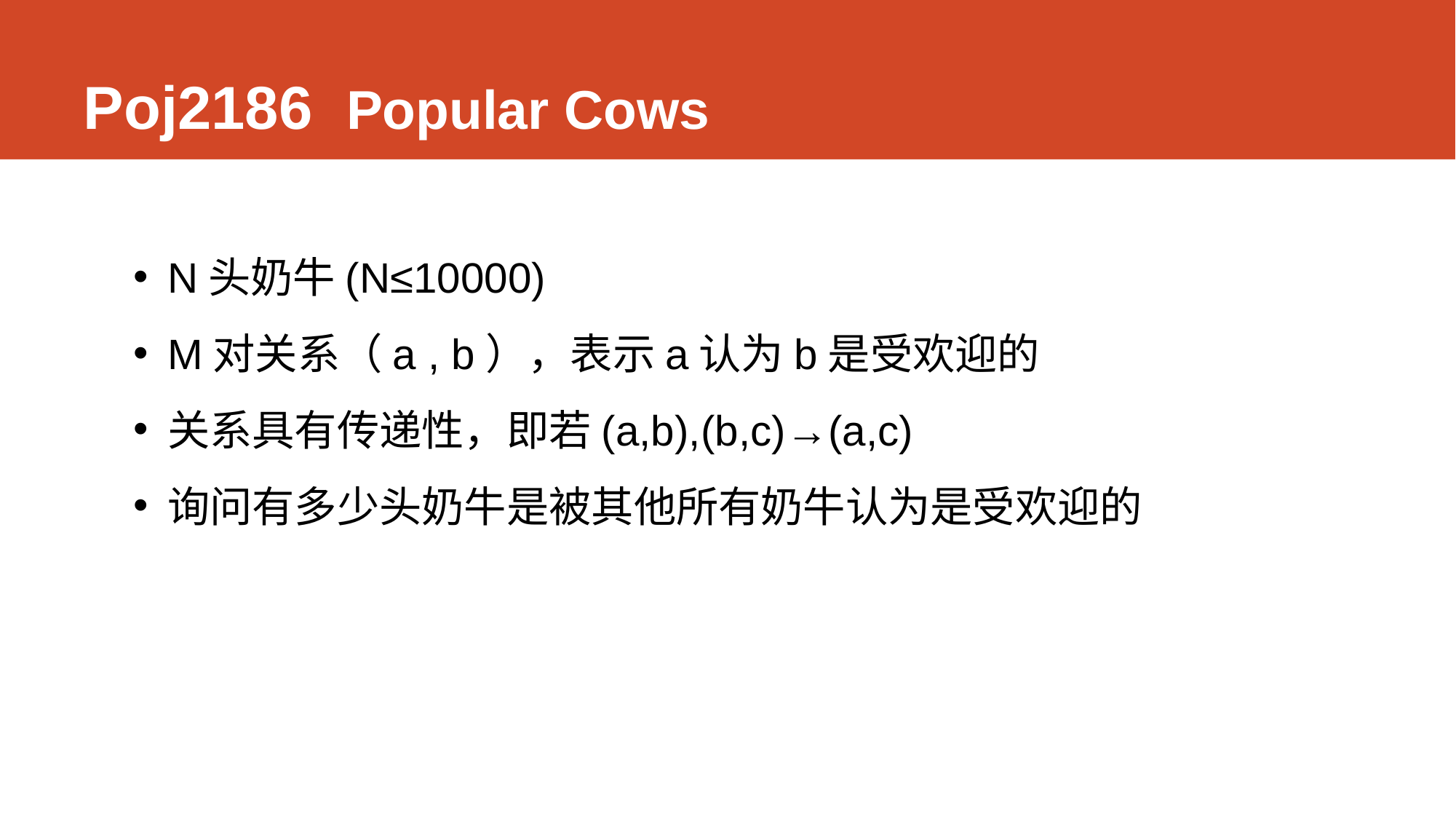

# Poj2186  Popular Cows
N头奶牛(N≤10000)
M对关系（a , b），表示a认为b是受欢迎的
关系具有传递性，即若(a,b),(b,c)→(a,c)
询问有多少头奶牛是被其他所有奶牛认为是受欢迎的